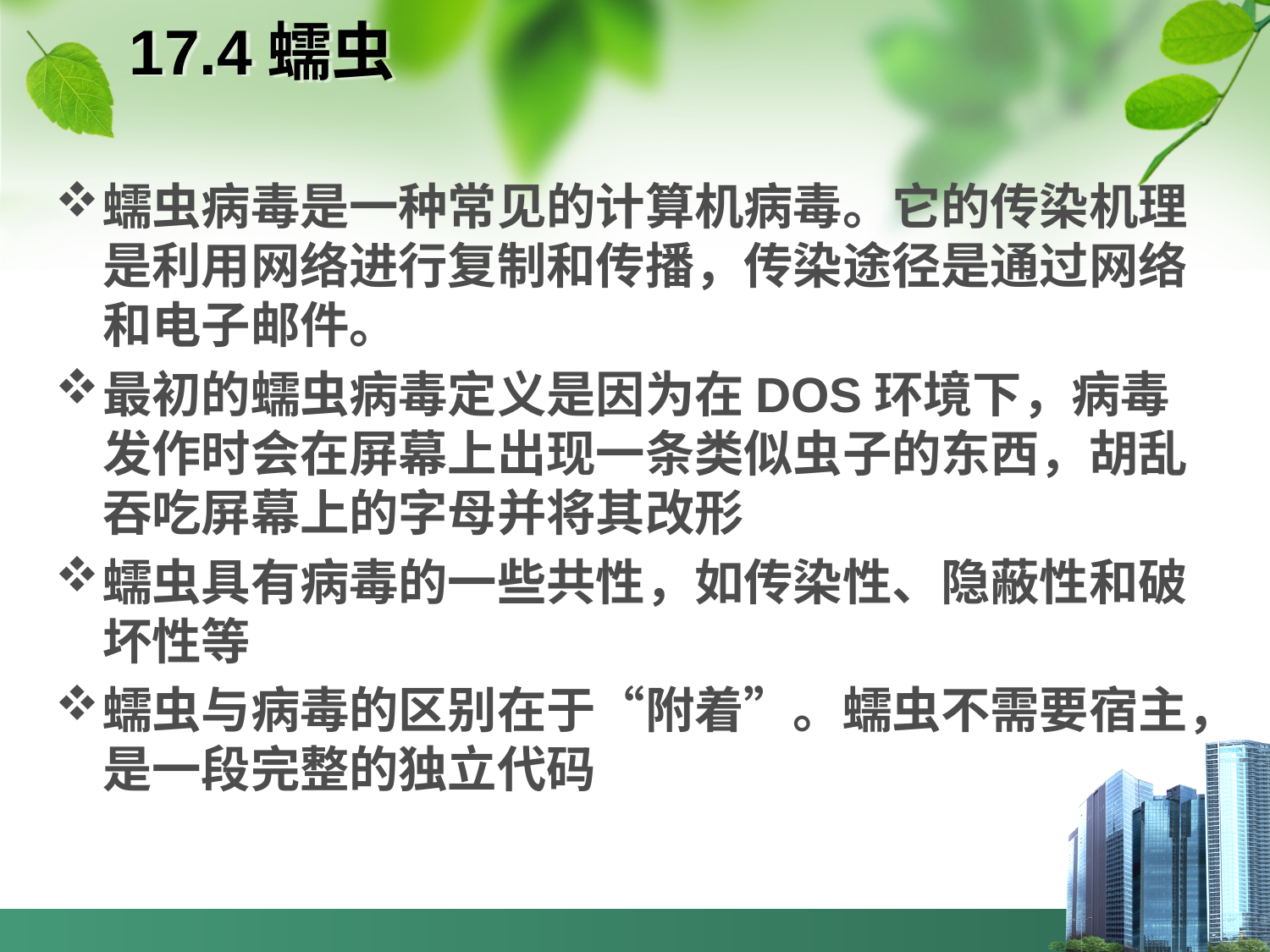

# 17.4蠕虫
蠕虫病毒是一种常见的计算机病毒。它的传染机理是利用网络进行复制和传播，传染途径是通过网络和电子邮件。
最初的蠕虫病毒定义是因为在DOS环境下，病毒发作时会在屏幕上出现一条类似虫子的东西，胡乱吞吃屏幕上的字母并将其改形
蠕虫具有病毒的一些共性，如传染性、隐蔽性和破坏性等
蠕虫与病毒的区别在于“附着”。蠕虫不需要宿主，是一段完整的独立代码